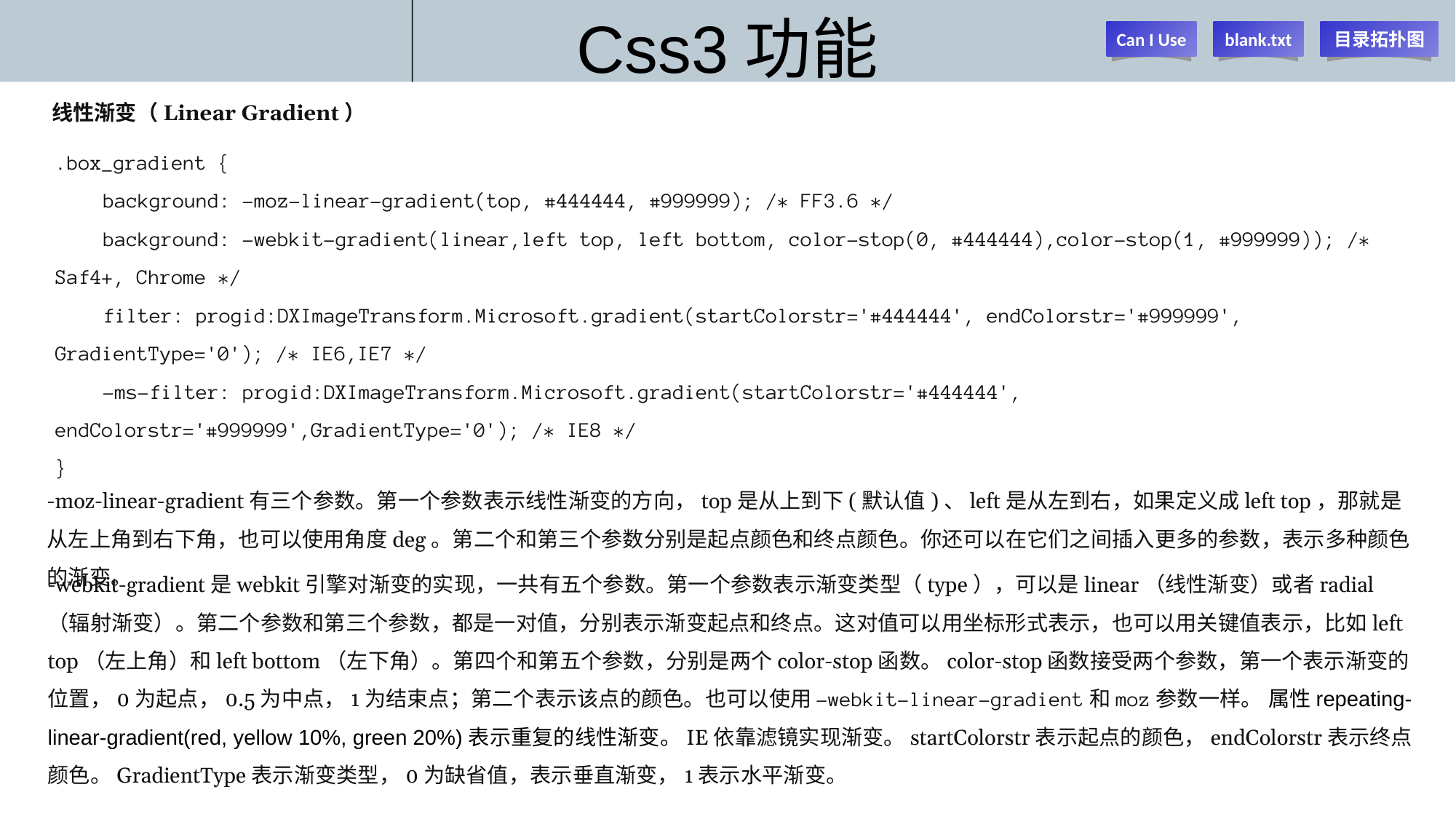

# Css3功能
Can I Use

blank.txt

目录拓扑图

线性渐变（Linear Gradient）
.box_gradient {
　　background: -moz-linear-gradient(top, #444444, #999999); /* FF3.6 */
　　background: -webkit-gradient(linear,left top, left bottom, color-stop(0, #444444),color-stop(1, #999999)); /* Saf4+, Chrome */
　　filter: progid:DXImageTransform.Microsoft.gradient(startColorstr='#444444', endColorstr='#999999', GradientType='0'); /* IE6,IE7 */
　　-ms-filter: progid:DXImageTransform.Microsoft.gradient(startColorstr='#444444', endColorstr='#999999',GradientType='0'); /* IE8 */
}
-moz-linear-gradient有三个参数。第一个参数表示线性渐变的方向，top是从上到下(默认值)、left是从左到右，如果定义成left top，那就是从左上角到右下角，也可以使用角度deg。第二个和第三个参数分别是起点颜色和终点颜色。你还可以在它们之间插入更多的参数，表示多种颜色的渐变。
-webkit-gradient是webkit引擎对渐变的实现，一共有五个参数。第一个参数表示渐变类型（type），可以是linear（线性渐变）或者radial（辐射渐变）。第二个参数和第三个参数，都是一对值，分别表示渐变起点和终点。这对值可以用坐标形式表示，也可以用关键值表示，比如left top（左上角）和left bottom（左下角）。第四个和第五个参数，分别是两个color-stop函数。color-stop函数接受两个参数，第一个表示渐变的位置，0为起点，0.5为中点，1为结束点；第二个表示该点的颜色。也可以使用-webkit-linear-gradient和moz参数一样。 属性repeating-linear-gradient(red, yellow 10%, green 20%)表示重复的线性渐变。IE依靠滤镜实现渐变。startColorstr表示起点的颜色，endColorstr表示终点颜色。GradientType表示渐变类型，0为缺省值，表示垂直渐变，1表示水平渐变。